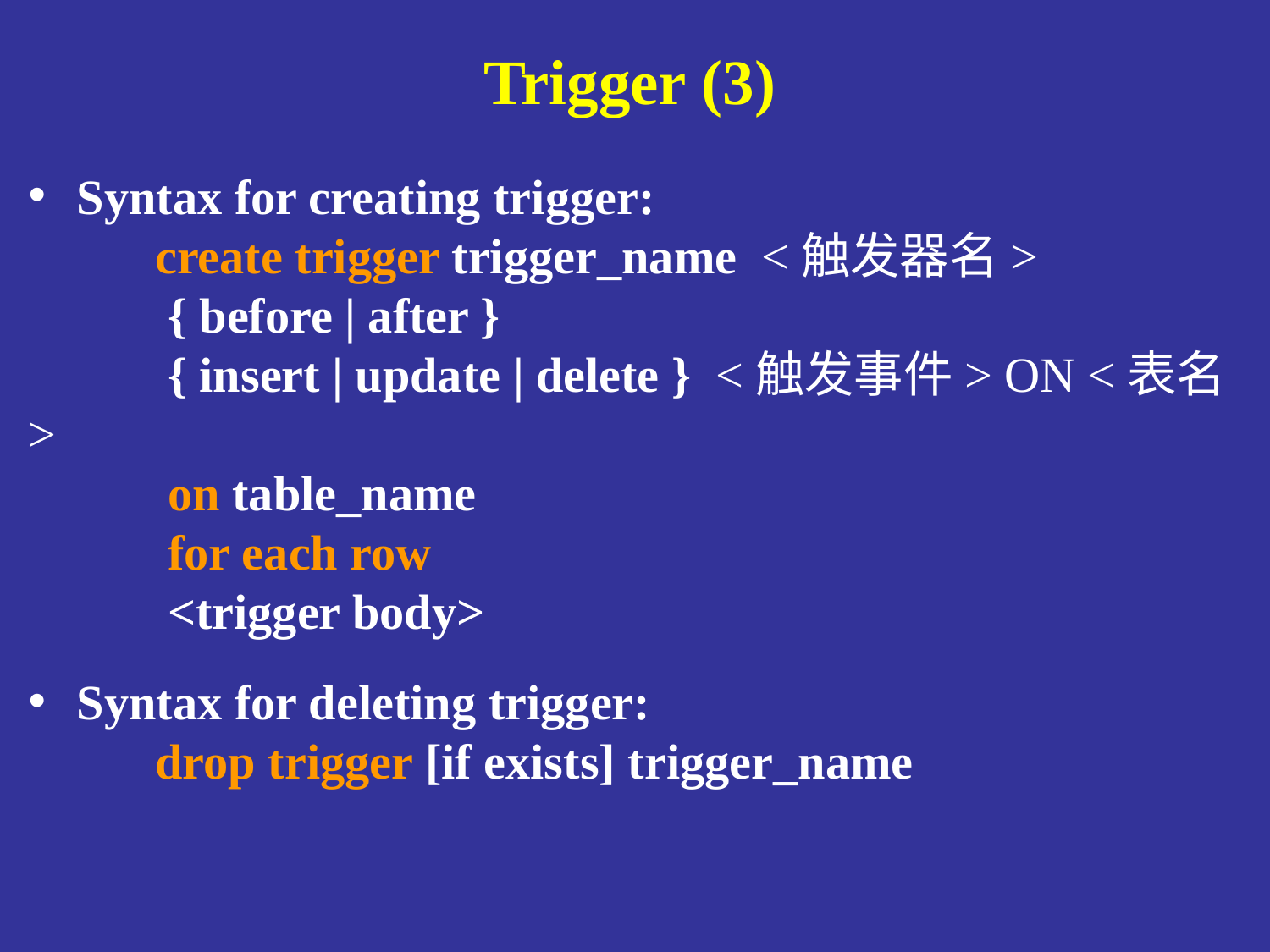

# Trigger (3)
Syntax for creating trigger:
	create trigger trigger_name  <触发器名>
	 { before | after }
	 { insert | update | delete }  <触发事件> ON <表名>
	 on table_name
	 for each row
	 <trigger body>
Syntax for deleting trigger:
	drop trigger [if exists] trigger_name